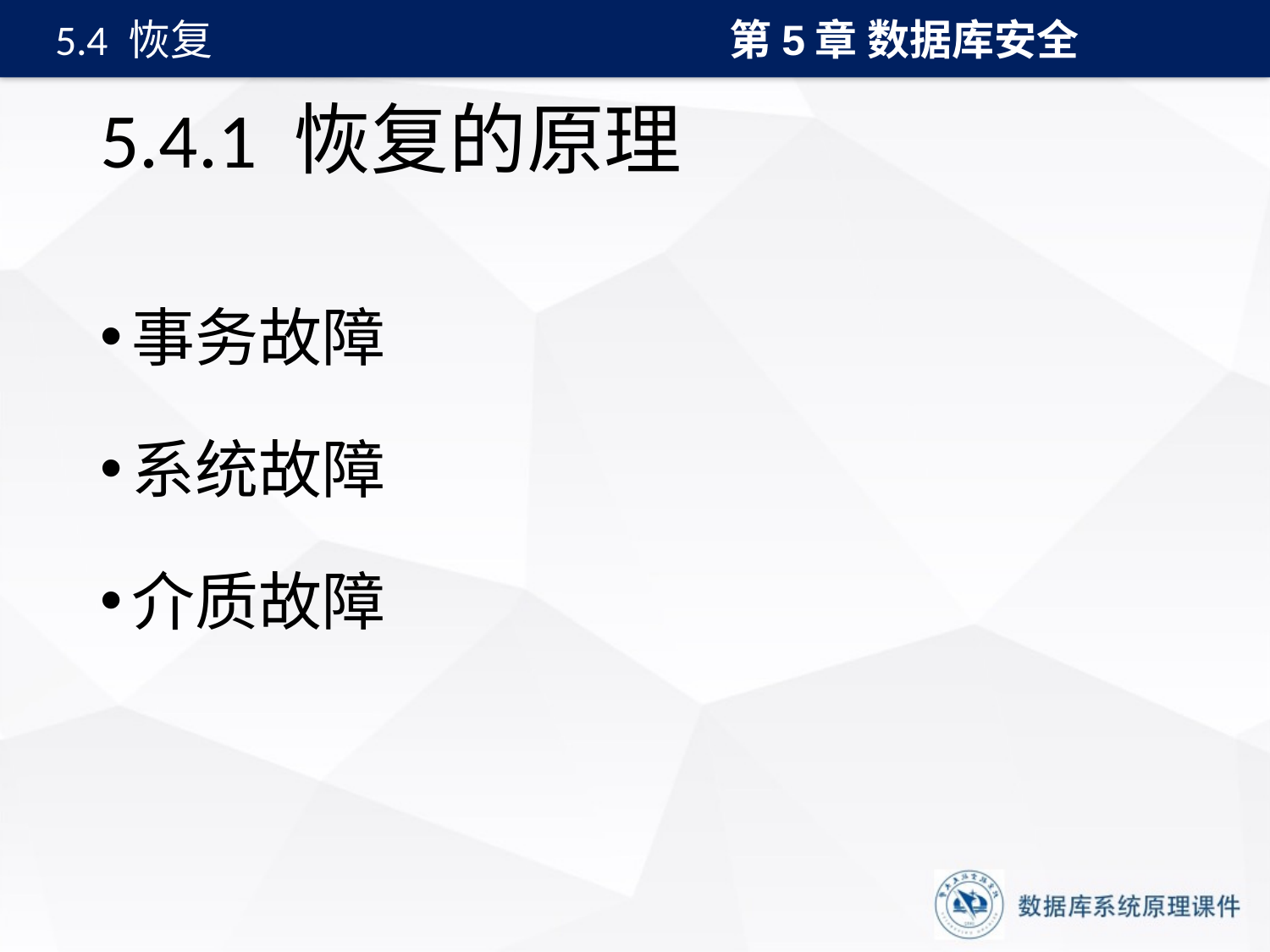

第5章 数据库安全
5.4 恢复
# 5.4.1 恢复的原理
事务故障
系统故障
介质故障